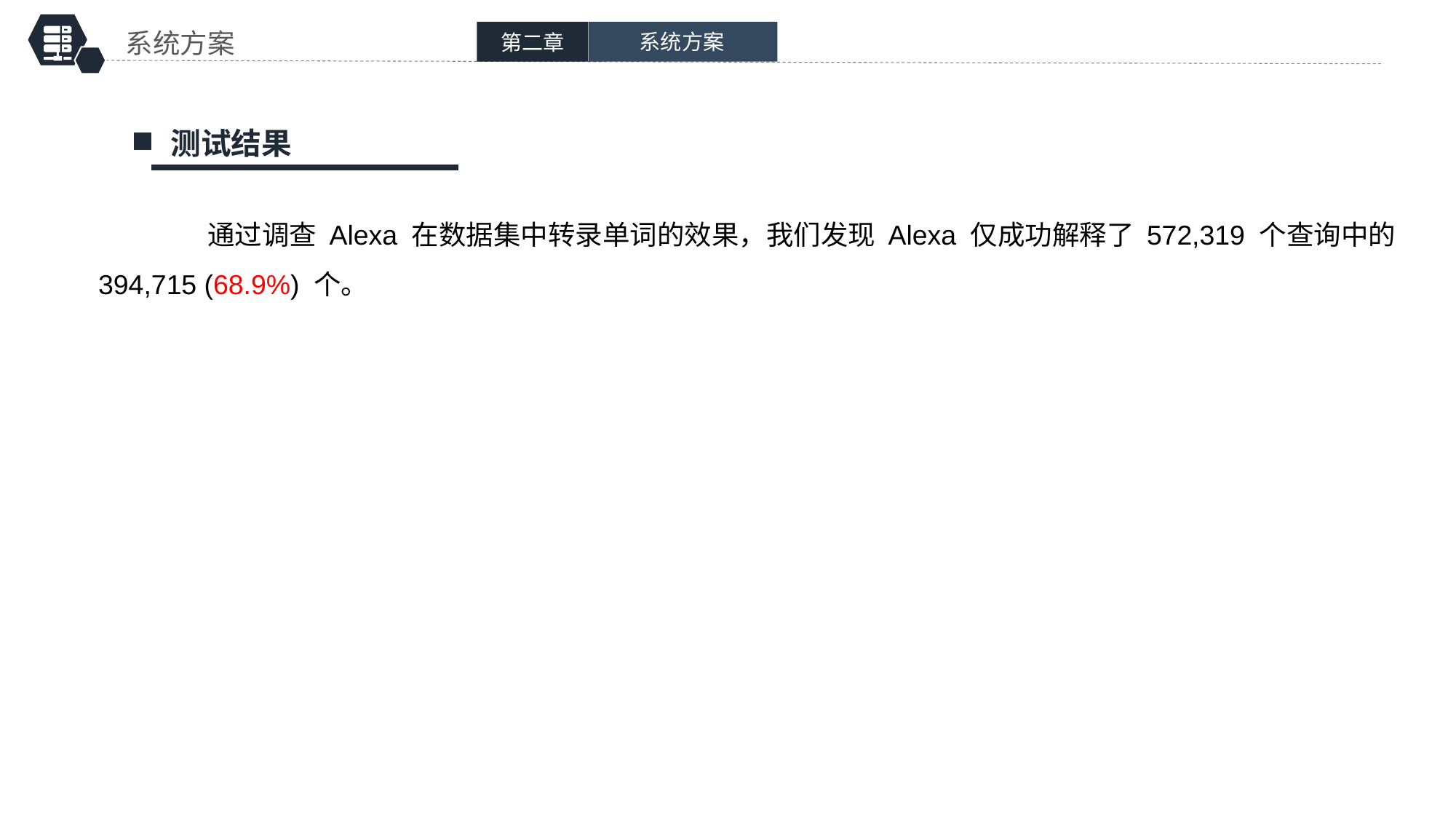

系统方案
系统方案
第二章

测试结果

	通过调查 Alexa 在数据集中转录单词的效果，我们发现 Alexa 仅成功解释了 572,319 个查询中的 394,715 (68.9%) 个。